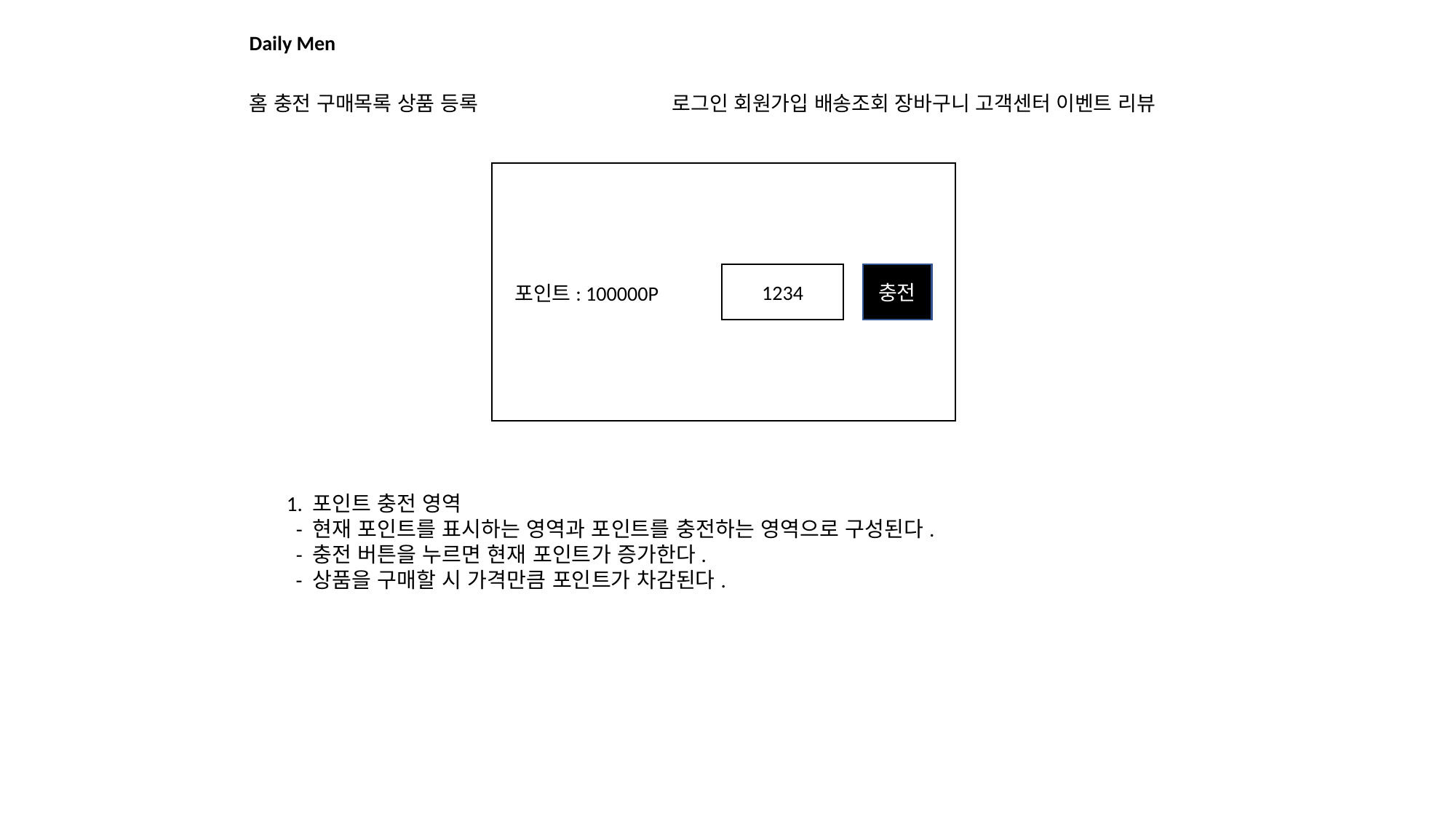

Daily Men
홈 충전 구매목록 상품 등록
로그인 회원가입 배송조회 장바구니 고객센터 이벤트 리뷰

1234
충전
포인트: 100000P
1. 포인트 충전 영역
  - 현재 포인트를 표시하는 영역과 포인트를 충전하는 영역으로 구성된다.
  - 충전 버튼을 누르면 현재 포인트가 증가한다.
  - 상품을 구매할 시 가격만큼 포인트가 차감된다.